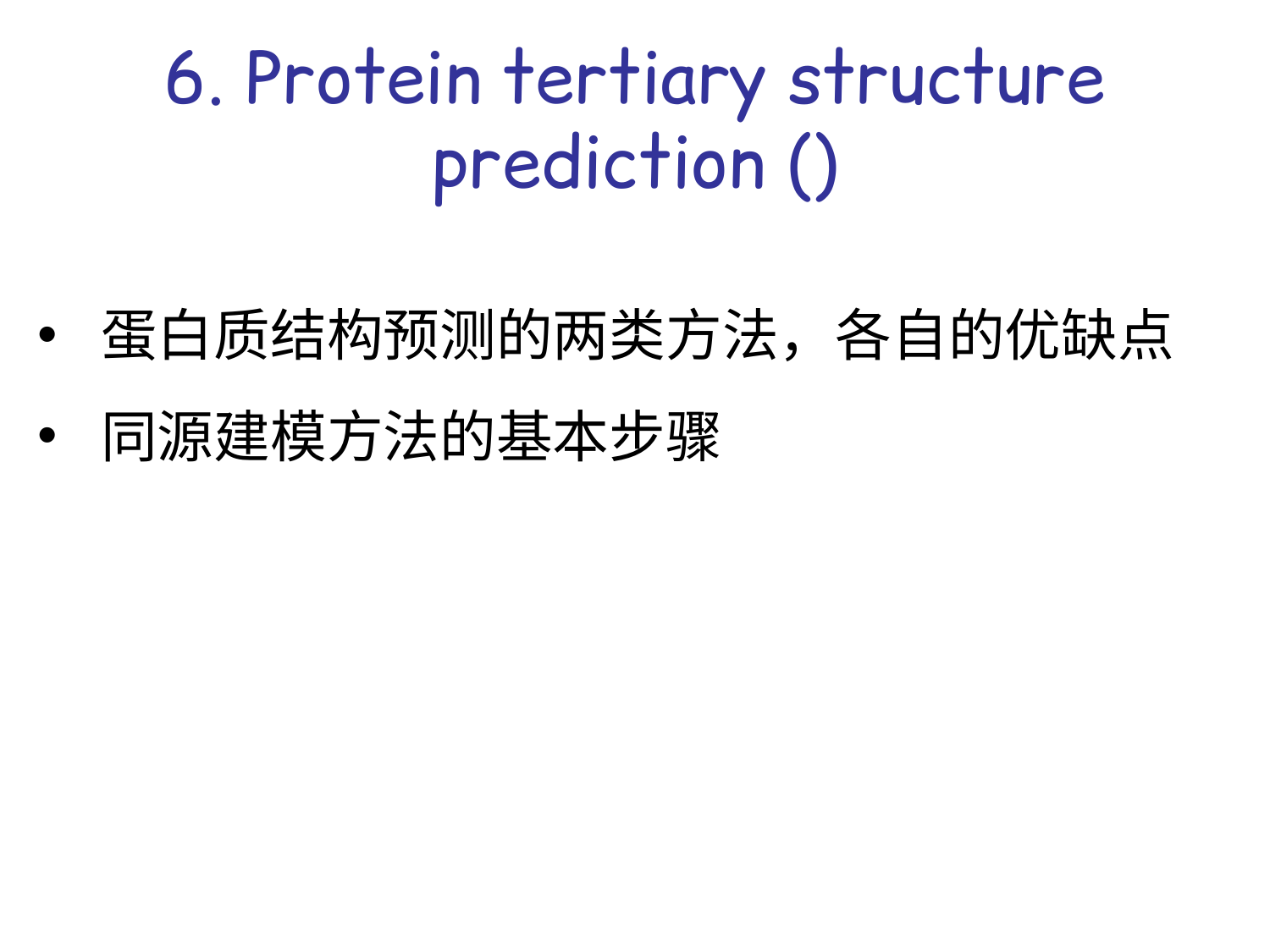

6. Protein tertiary structure prediction ()
蛋白质结构预测的两类方法，各自的优缺点
同源建模方法的基本步骤